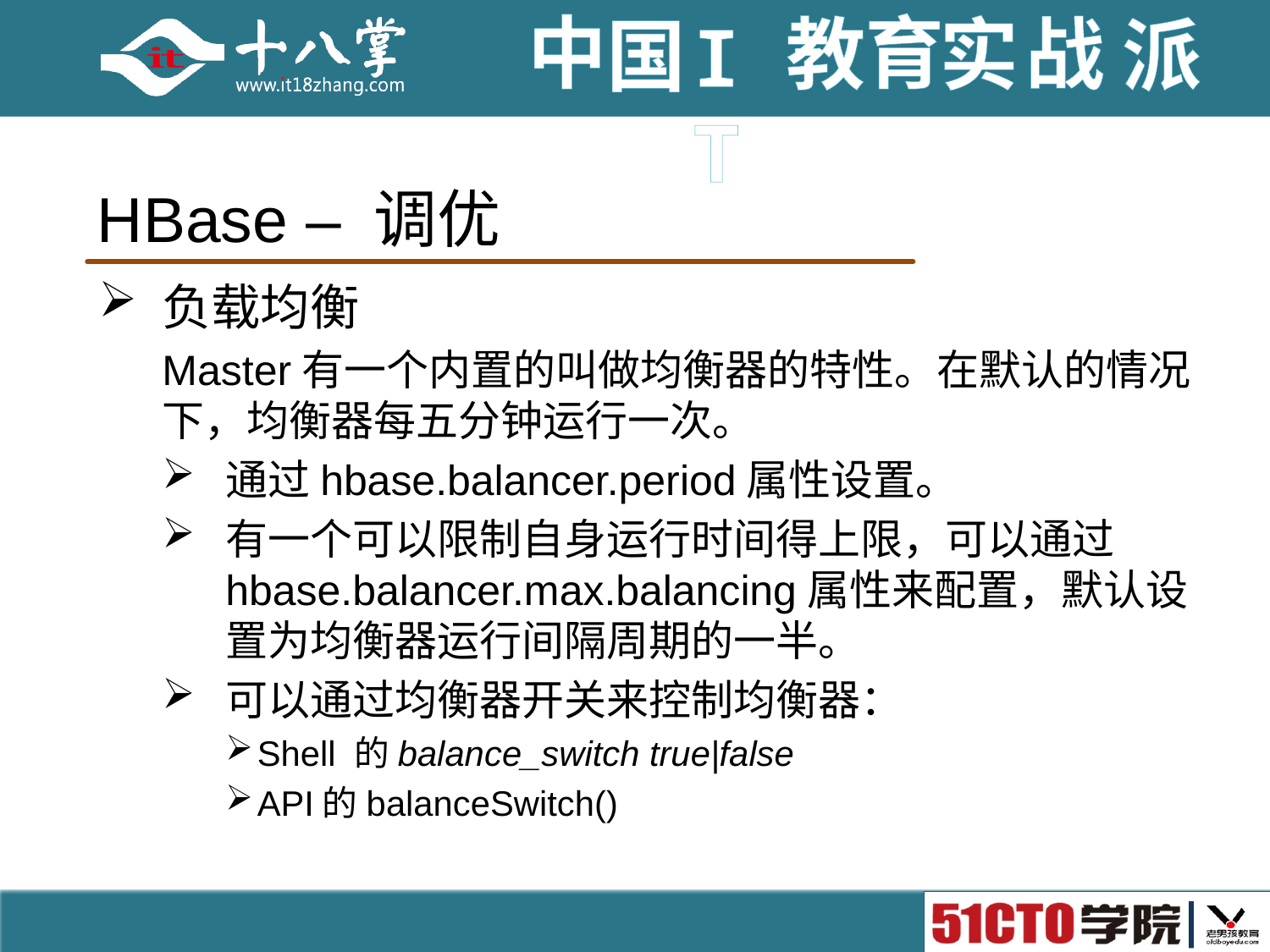

# HBase – 调优
负载均衡
Master有一个内置的叫做均衡器的特性。在默认的情况下，均衡器每五分钟运行一次。
通过hbase.balancer.period属性设置。
有一个可以限制自身运行时间得上限，可以通过hbase.balancer.max.balancing属性来配置，默认设置为均衡器运行间隔周期的一半。
可以通过均衡器开关来控制均衡器：
Shell 的balance_switch true|false
API的balanceSwitch()